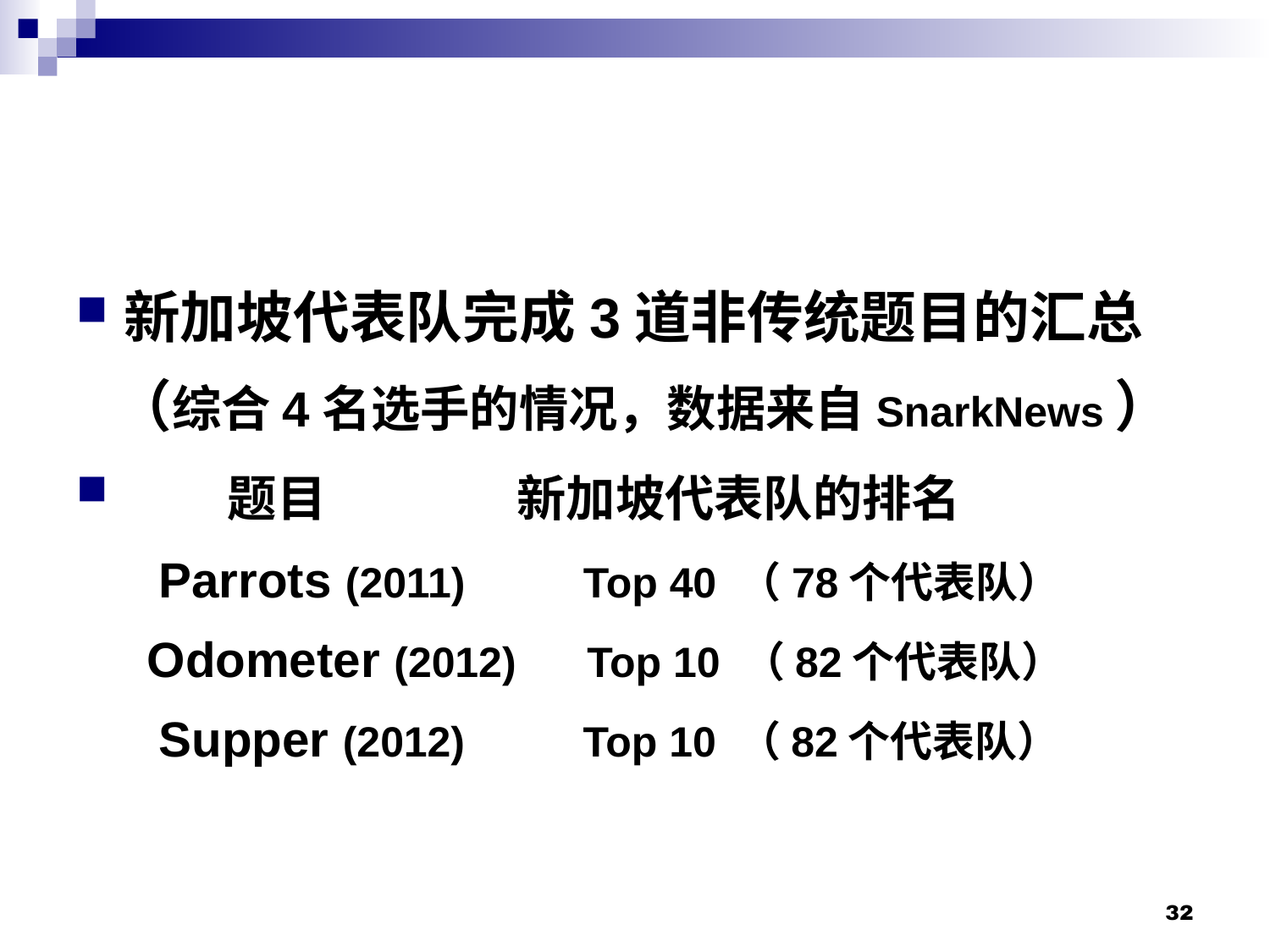

#
新加坡代表队完成3道非传统题目的汇总
  （综合4名选手的情况，数据来自SnarkNews）
       题目                 新加坡代表队的排名
      Parrots (2011)          Top 40 （78个代表队）
      Odometer (2012)      Top 10 （82个代表队）
       Supper (2012)          Top 10 （82个代表队）

32